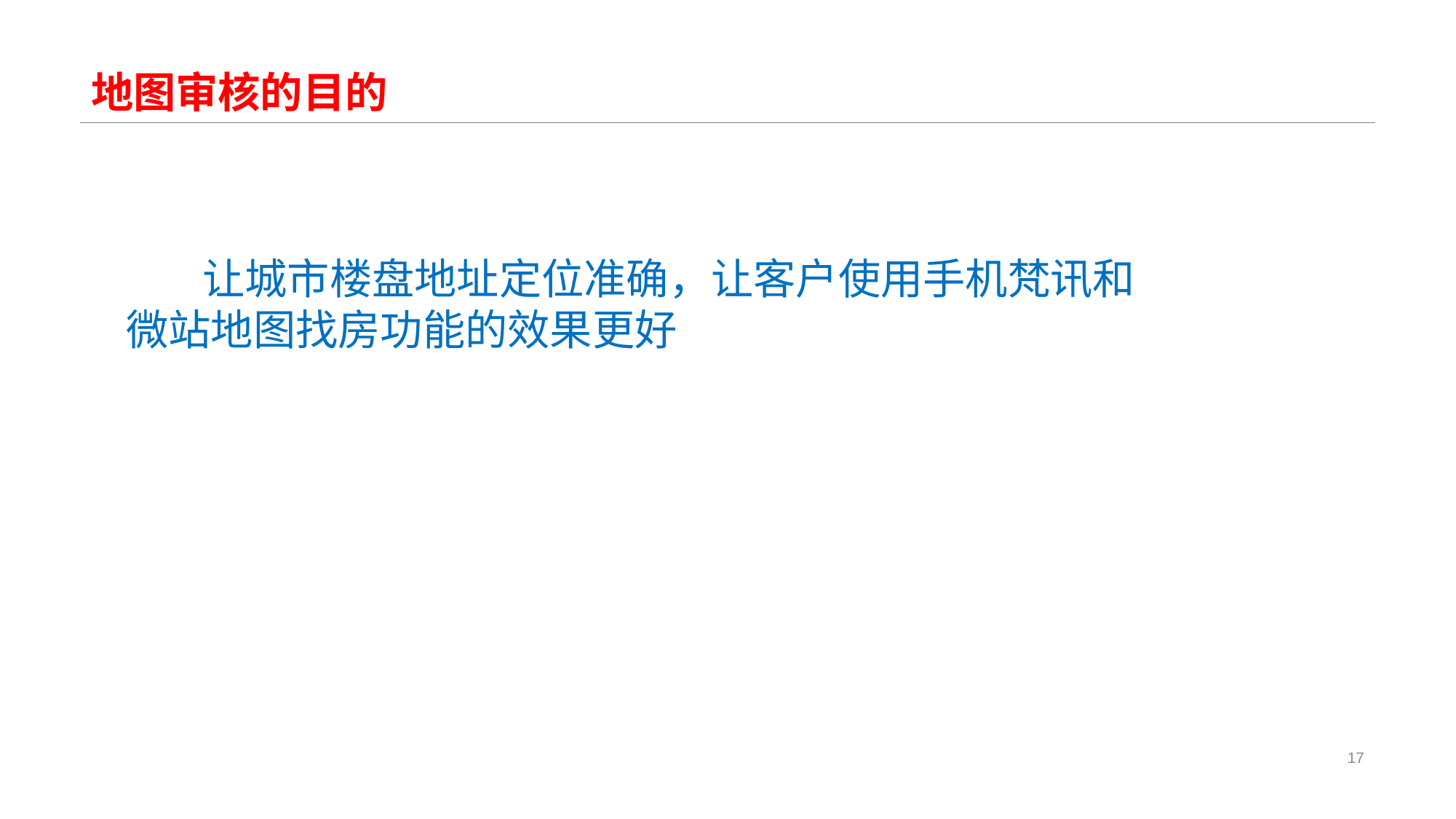

# 地图审核的目的

       让城市楼盘地址定位准确，让客户使用手机梵讯和微站地图找房功能的效果更好
17